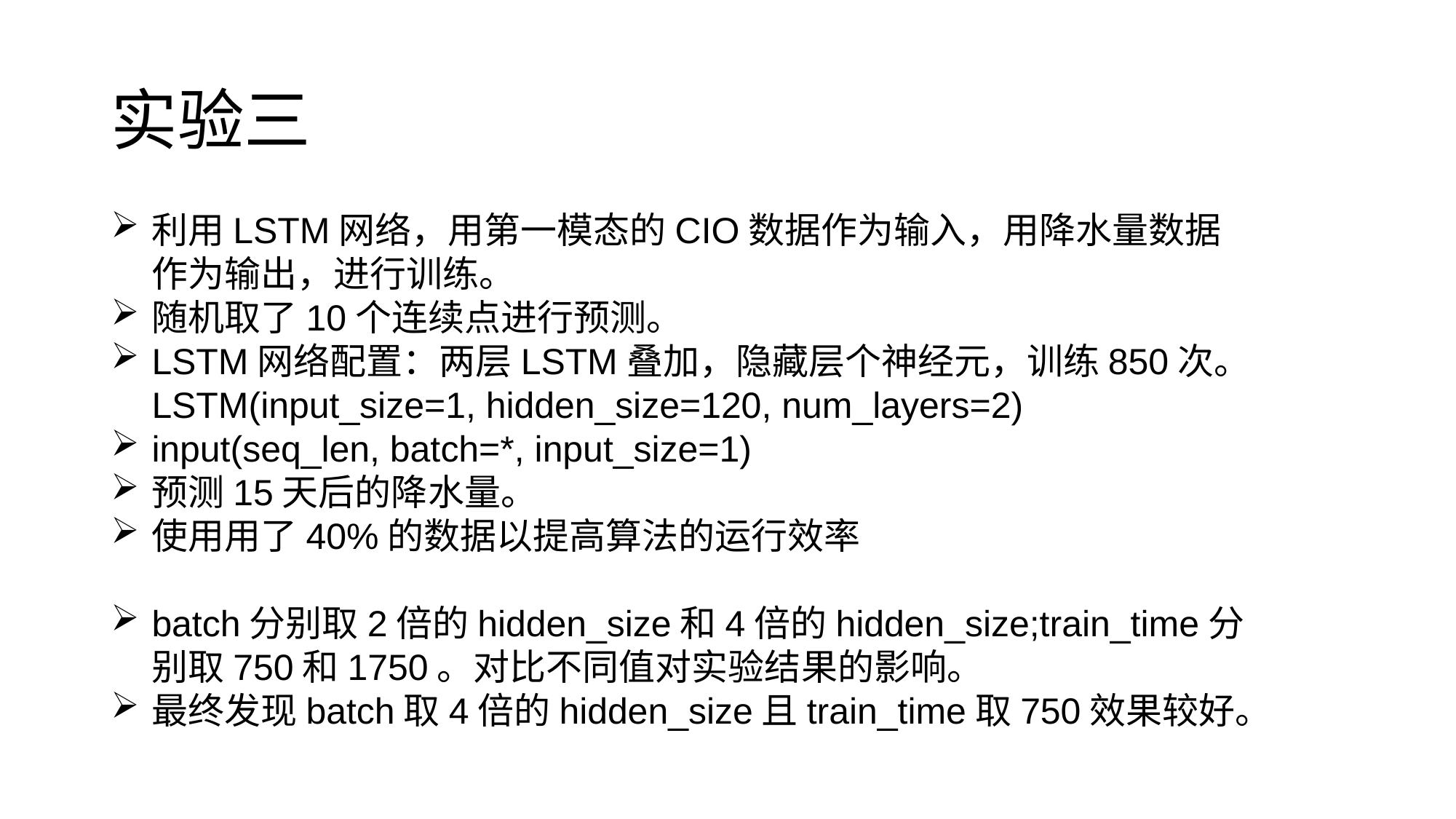

# 实验三
利用LSTM网络，用第一模态的CIO数据作为输入，用降水量数据作为输出，进行训练。
随机取了10个连续点进行预测。
LSTM网络配置：两层LSTM叠加，隐藏层个神经元，训练850次。LSTM(input_size=1, hidden_size=120, num_layers=2)
input(seq_len, batch=*, input_size=1)
预测15天后的降水量。
使用用了40%的数据以提高算法的运行效率

batch分别取2倍的hidden_size和4倍的hidden_size;train_time分别取750和1750。对比不同值对实验结果的影响。
最终发现batch取4倍的hidden_size且train_time取750效果较好。